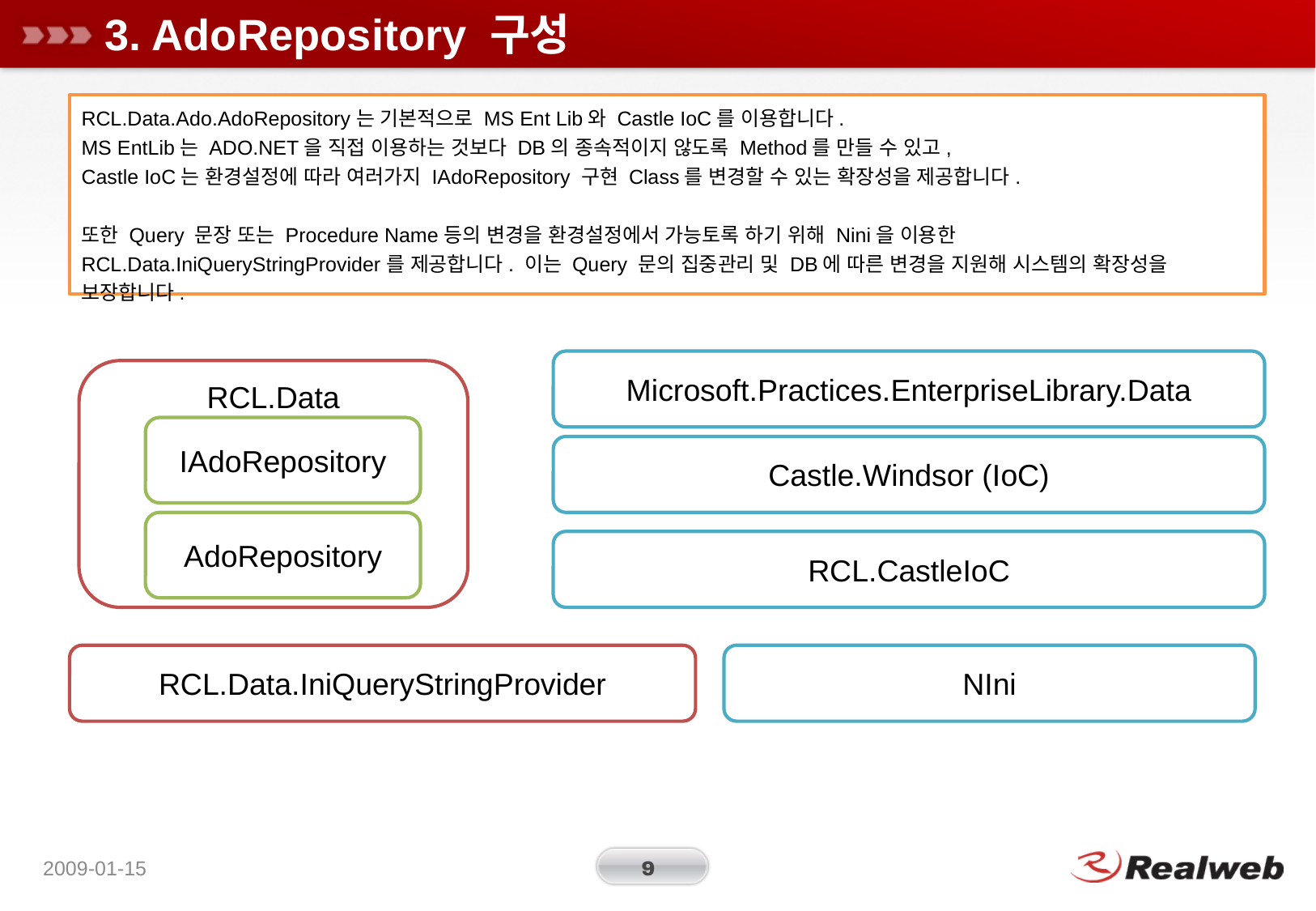

# 3. AdoRepository 구성
RCL.Data.Ado.AdoRepository는 기본적으로 MS Ent Lib와 Castle IoC를 이용합니다.
MS EntLib는 ADO.NET을 직접 이용하는 것보다 DB의 종속적이지 않도록 Method를 만들 수 있고,
Castle IoC는 환경설정에 따라 여러가지 IAdoRepository 구현 Class를 변경할 수 있는 확장성을 제공합니다.

또한 Query 문장 또는 Procedure Name등의 변경을 환경설정에서 가능토록 하기 위해 Nini을 이용한 RCL.Data.IniQueryStringProvider를 제공합니다. 이는 Query 문의 집중관리 및 DB에 따른 변경을 지원해 시스템의 확장성을 보장합니다.
Microsoft.Practices.EnterpriseLibrary.Data
RCL.Data
IAdoRepository
Castle.Windsor (IoC)
AdoRepository
RCL.CastleIoC
RCL.Data.IniQueryStringProvider
NIni
2009-01-15
9